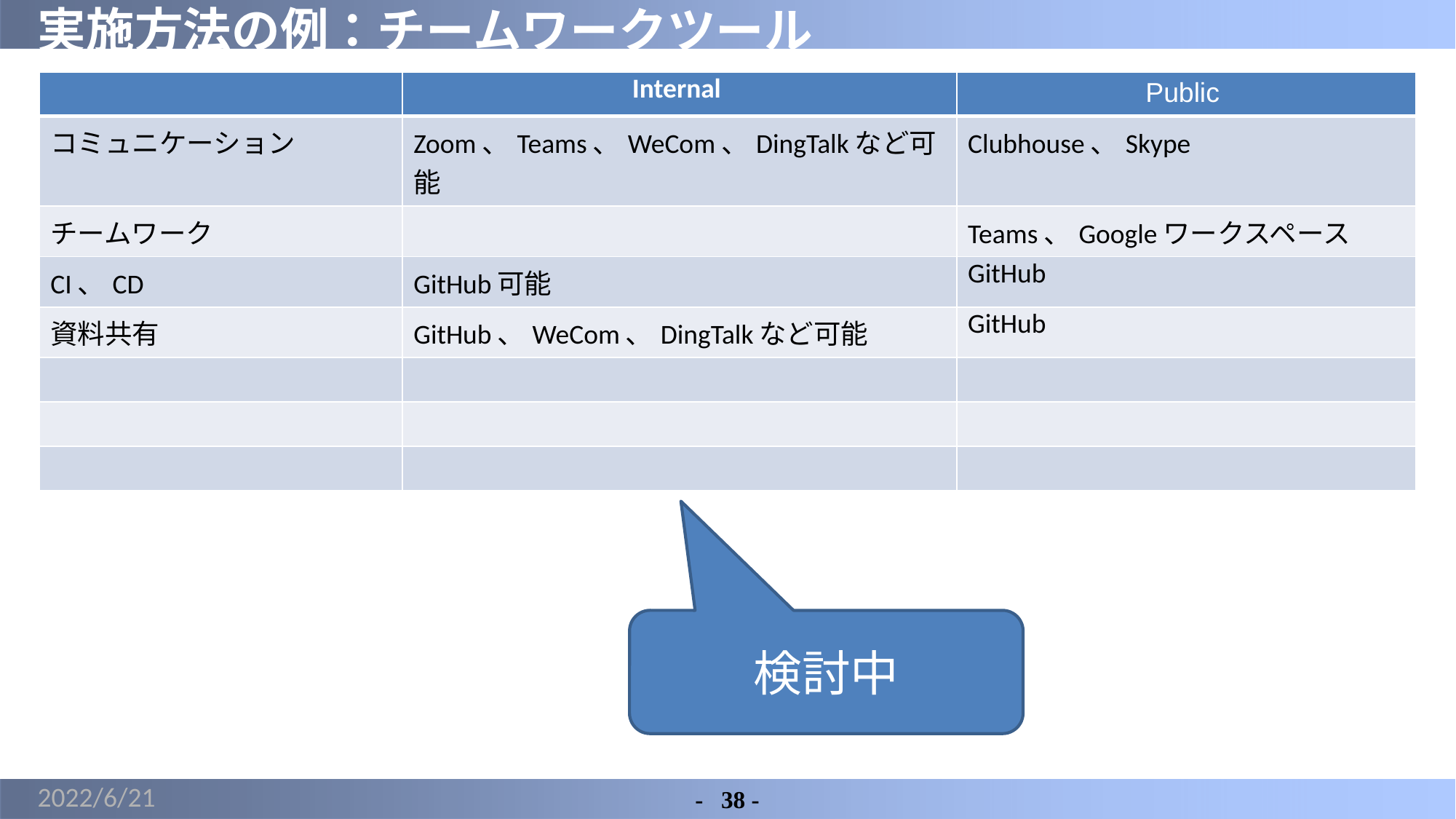

# 実施方法の例：チームワークツール
|  | Internal | Public |
| --- | --- | --- |
| コミュニケーション | Zoom、Teams、WeCom、DingTalkなど可能 | Clubhouse、Skype |
| チームワーク |  | Teams、Googleワークスペース |
| CI、CD | GitHub可能 | GitHub |
| 資料共有 | GitHub、WeCom、DingTalkなど可能 | GitHub |
|  |  |  |
|  |  |  |
|  |  |  |
検討中
2022/6/21
-	38 -